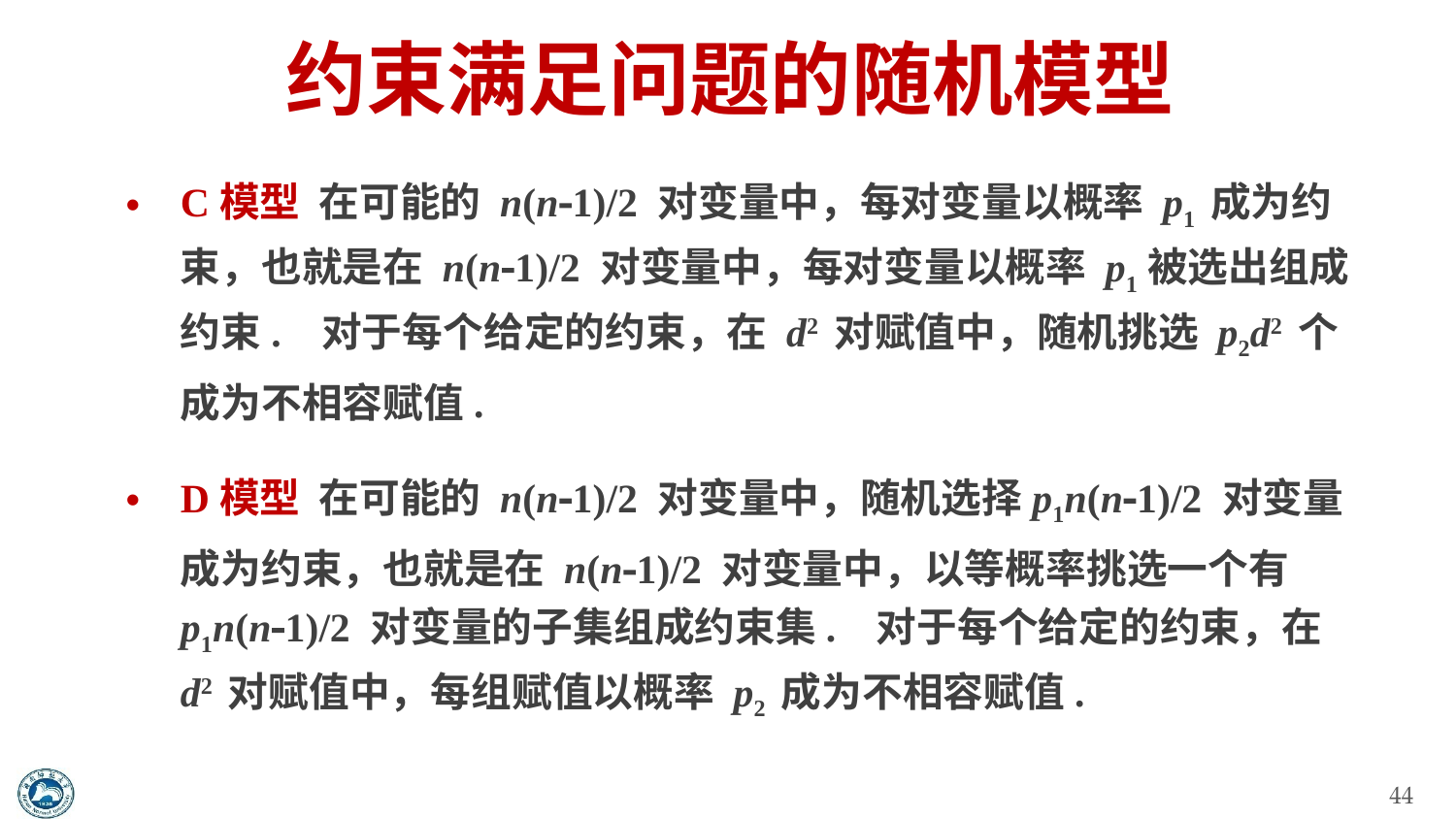

# 约束满足问题的随机模型
C模型  在可能的 n(n−1)/2 对变量中，每对变量以概率 p1 成为约束，也就是在 n(n−1)/2 对变量中，每对变量以概率 p1被选出组成约束.   对于每个给定的约束，在 d2 对赋值中，随机挑选 p2d2 个成为不相容赋值.
D模型  在可能的 n(n−1)/2 对变量中，随机选择p1n(n−1)/2 对变量成为约束，也就是在 n(n−1)/2 对变量中，以等概率挑选一个有 p1n(n−1)/2 对变量的子集组成约束集.   对于每个给定的约束，在 d2 对赋值中，每组赋值以概率 p2 成为不相容赋值.
44